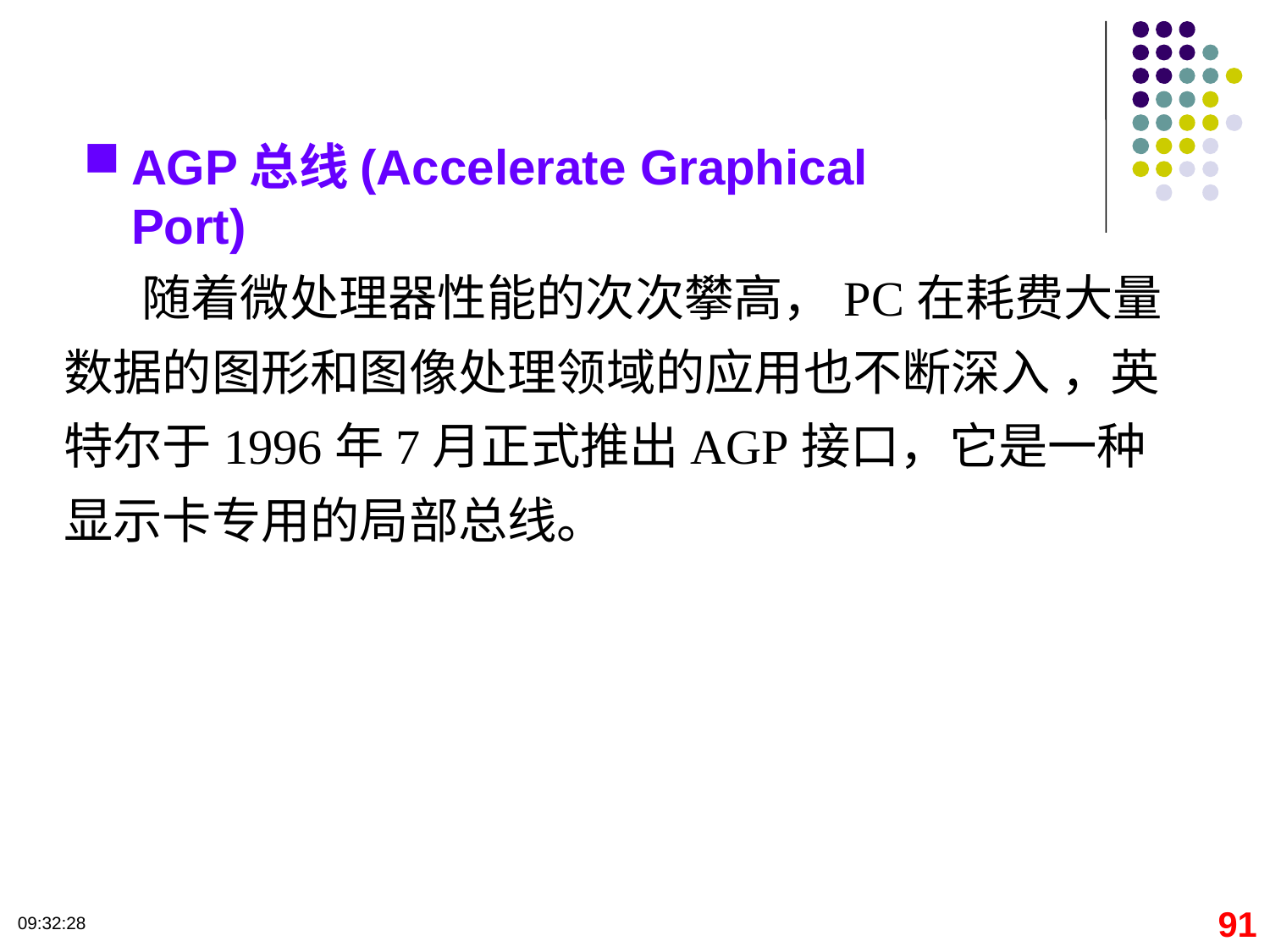

AGP总线(Accelerate Graphical Port)
      随着微处理器性能的次次攀高，PC在耗费大量数据的图形和图像处理领域的应用也不断深入 ，英特尔于1996年7月正式推出AGP接口，它是一种显示卡专用的局部总线。

91
09:32:28